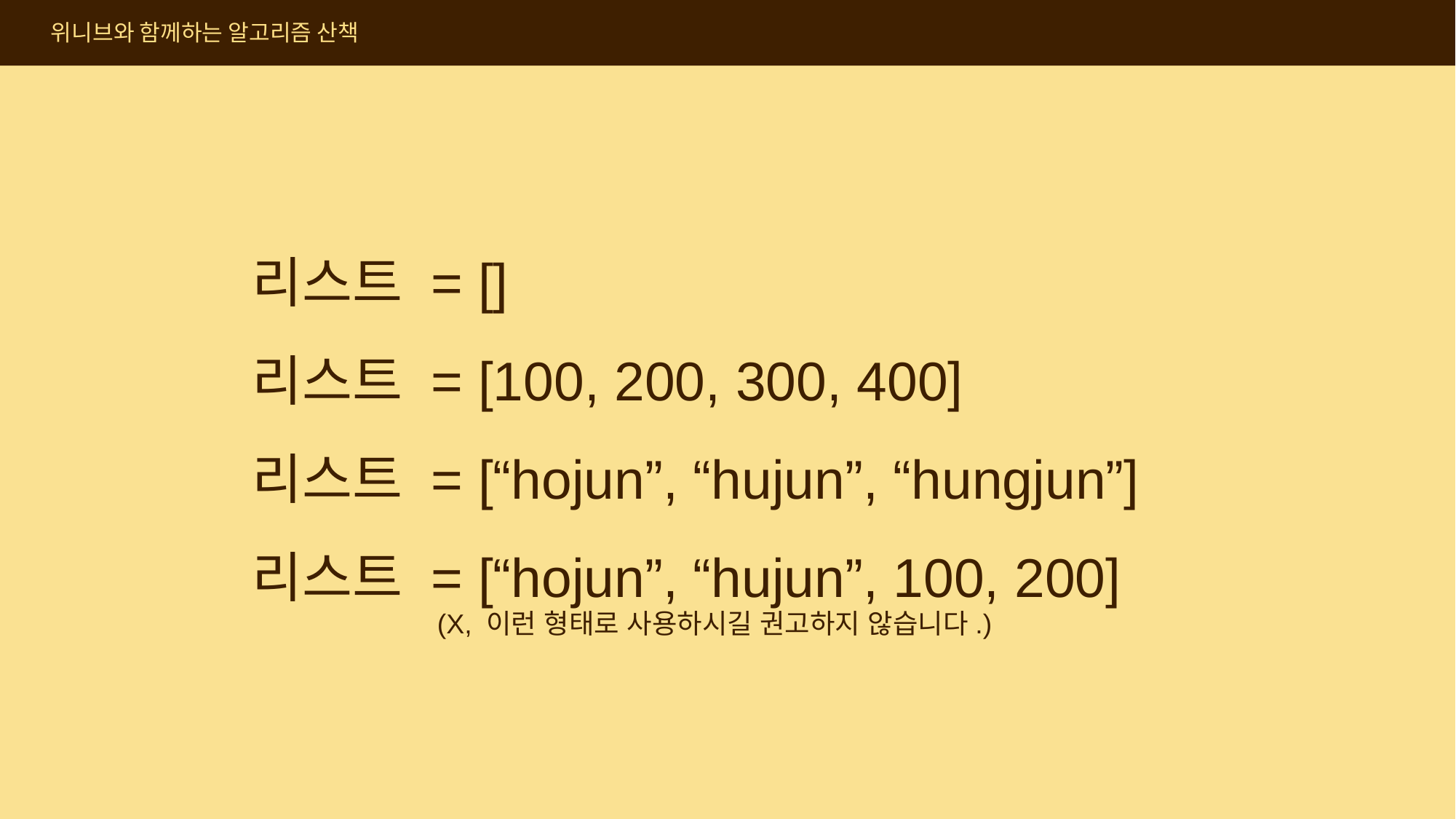

위니브와 함께하는 알고리즘 산책
리스트 = []
리스트 = [100, 200, 300, 400]
리스트 = [“hojun”, “hujun”, “hungjun”]
리스트 = [“hojun”, “hujun”, 100, 200]
(X, 이런 형태로 사용하시길 권고하지 않습니다.)